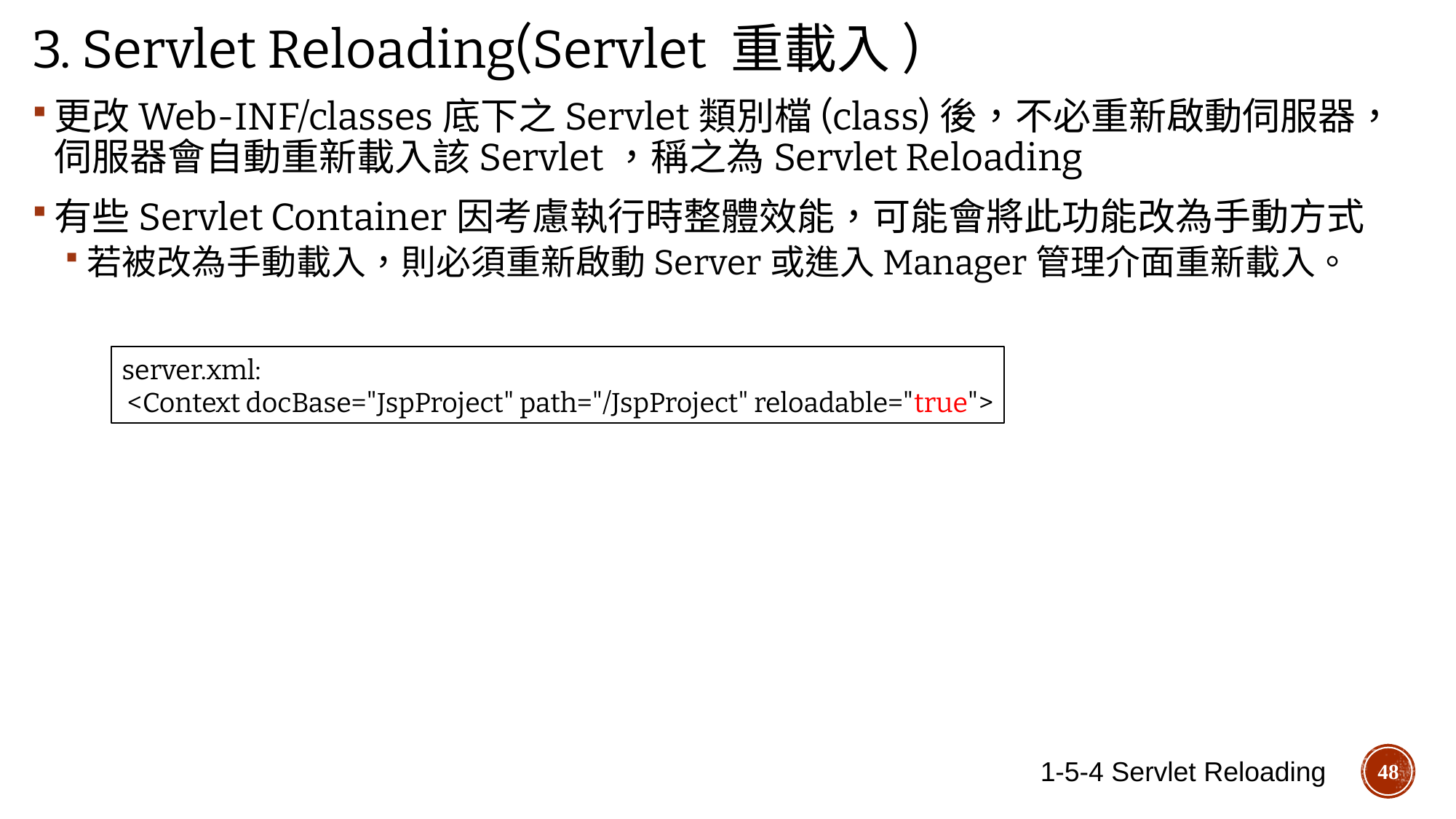

3. Servlet Reloading(Servlet 重載入)
更改Web-INF/classes底下之Servlet類別檔(class)後，不必重新啟動伺服器，伺服器會自動重新載入該Servlet，稱之為Servlet Reloading
有些Servlet Container因考慮執行時整體效能，可能會將此功能改為手動方式
若被改為手動載入，則必須重新啟動Server或進入Manager管理介面重新載入。
server.xml:
 <Context docBase="JspProject" path="/JspProject" reloadable="true">
1-5-4 Servlet Reloading

48